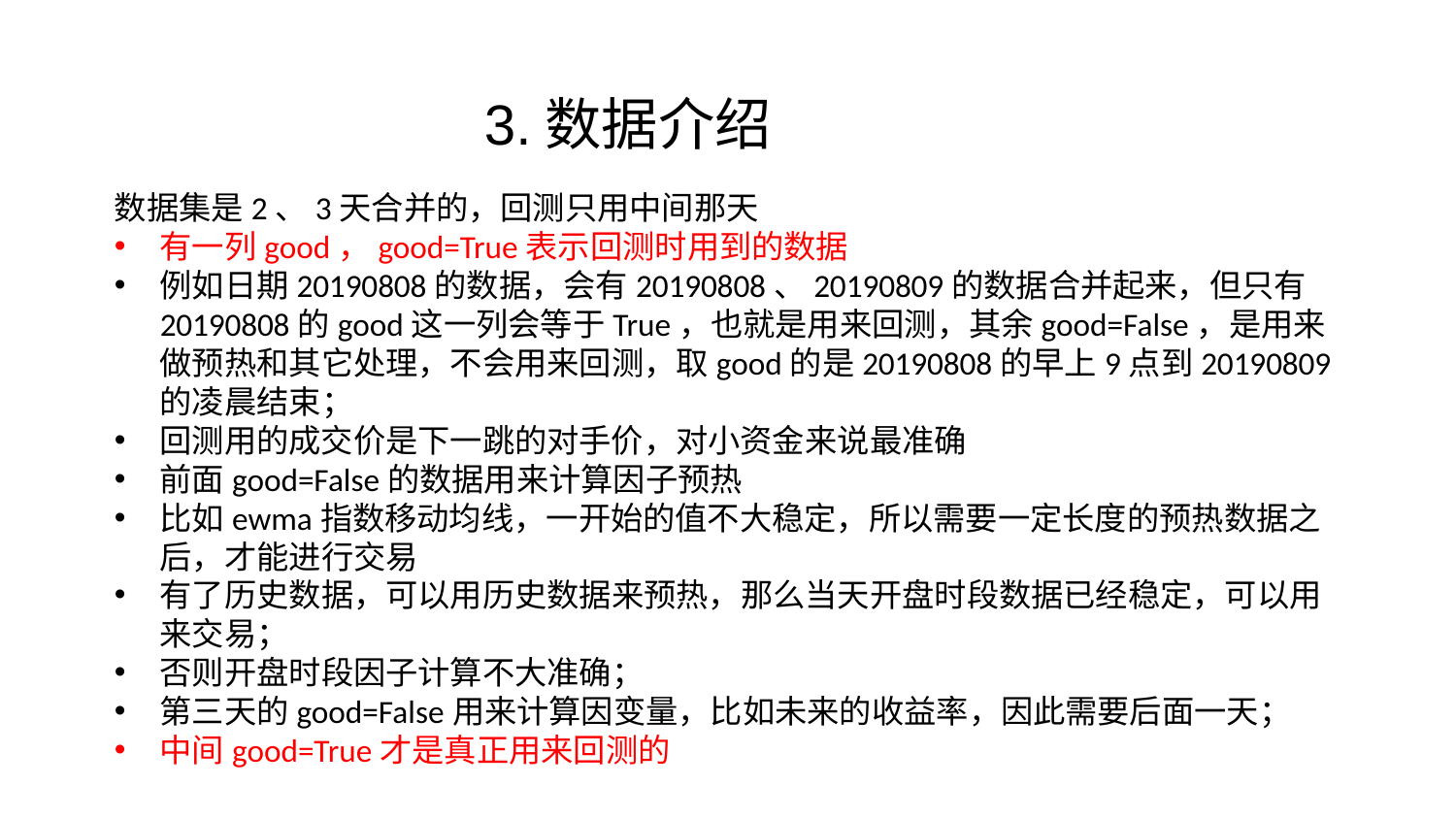

3.数据介绍
数据集是2、3天合并的，回测只用中间那天
有一列good，good=True表示回测时用到的数据
例如日期20190808的数据，会有20190808、20190809的数据合并起来，但只有20190808的good这一列会等于True，也就是用来回测，其余good=False，是用来做预热和其它处理，不会用来回测，取good的是20190808的早上9点到20190809的凌晨结束；
回测用的成交价是下一跳的对手价，对小资金来说最准确
前面good=False的数据用来计算因子预热
比如ewma指数移动均线，一开始的值不大稳定，所以需要一定长度的预热数据之后，才能进行交易
有了历史数据，可以用历史数据来预热，那么当天开盘时段数据已经稳定，可以用来交易；
否则开盘时段因子计算不大准确；
第三天的good=False用来计算因变量，比如未来的收益率，因此需要后面一天；
中间good=True才是真正用来回测的